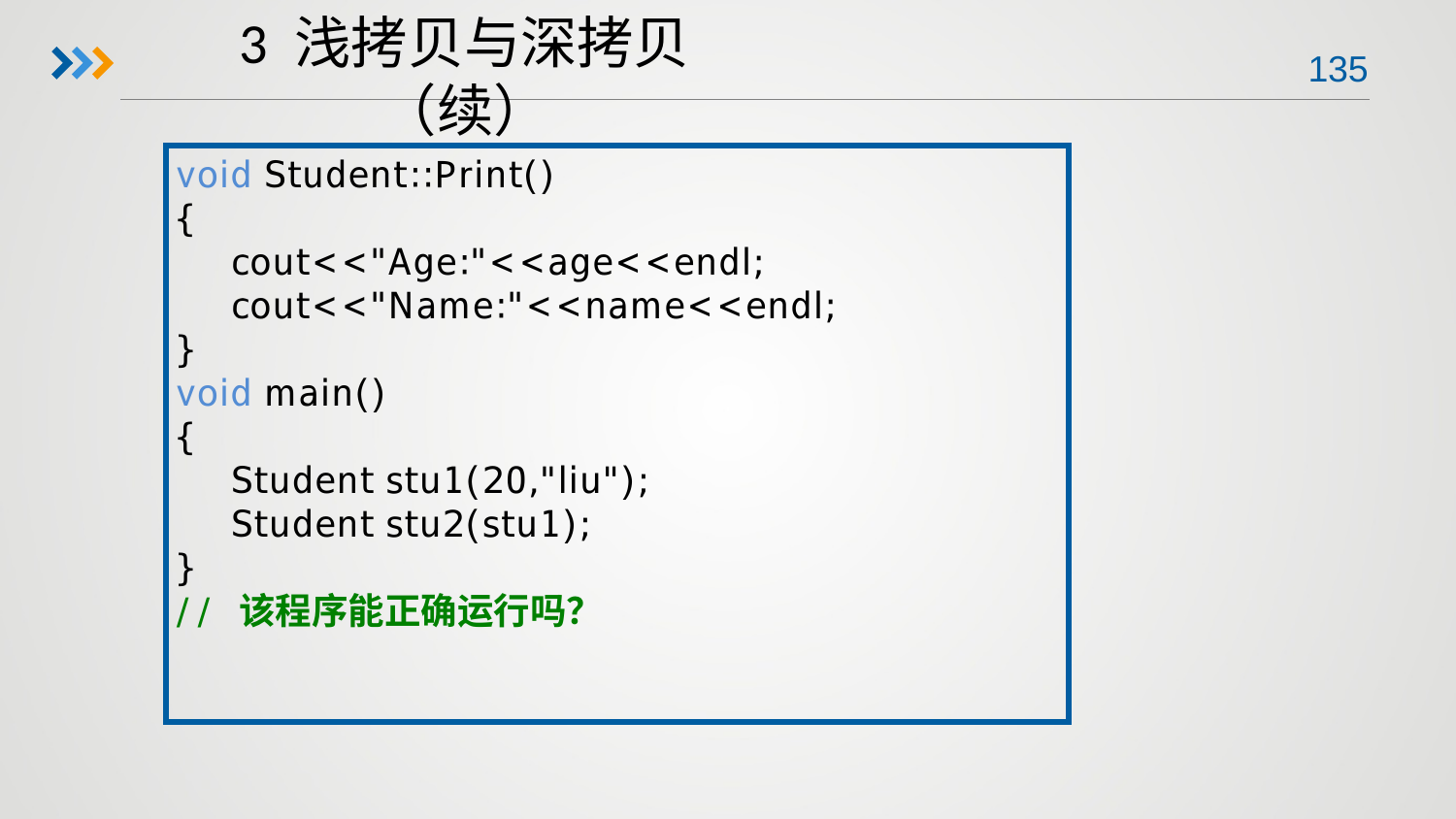

3 浅拷贝与深拷贝（续）
void Student::Print()
{
	cout<<"Age:"<<age<<endl;
	cout<<"Name:"<<name<<endl;
}
void main()
{
	Student stu1(20,"liu");
	Student stu2(stu1);
}
// 该程序能正确运行吗？